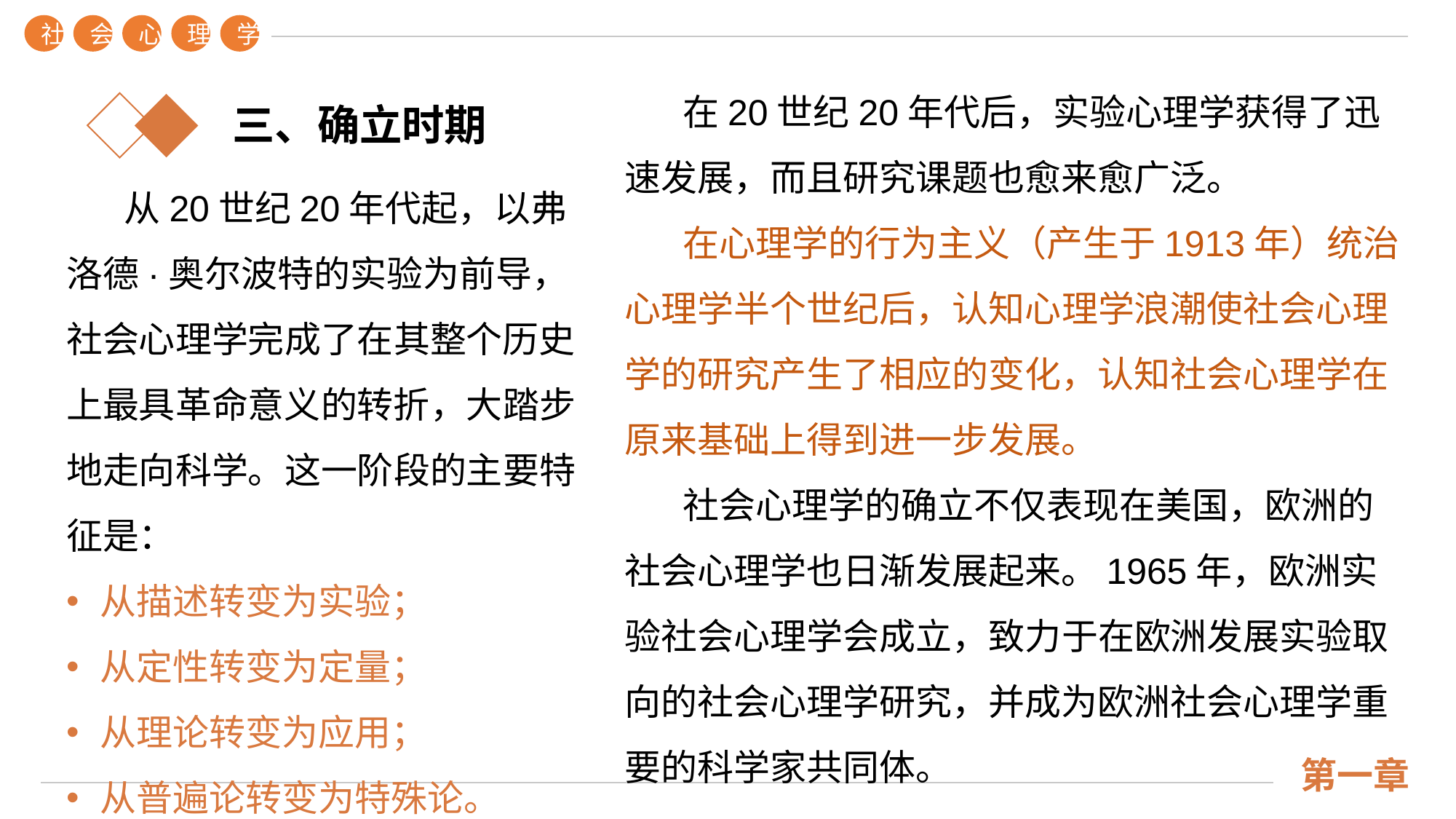

社
会
心
理
学
      在20世纪20年代后，实验心理学获得了迅速发展，而且研究课题也愈来愈广泛。
      在心理学的行为主义（产生于1913年）统治心理学半个世纪后，认知心理学浪潮使社会心理学的研究产生了相应的变化，认知社会心理学在原来基础上得到进一步发展。
      社会心理学的确立不仅表现在美国，欧洲的社会心理学也日渐发展起来。1965年，欧洲实验社会心理学会成立，致力于在欧洲发展实验取向的社会心理学研究，并成为欧洲社会心理学重要的科学家共同体。

三、确立时期
      从20世纪20年代起，以弗洛德·奥尔波特的实验为前导，社会心理学完成了在其整个历史上最具革命意义的转折，大踏步地走向科学。这一阶段的主要特征是：
从描述转变为实验；
从定性转变为定量；
从理论转变为应用；
从普遍论转变为特殊论。

第一章